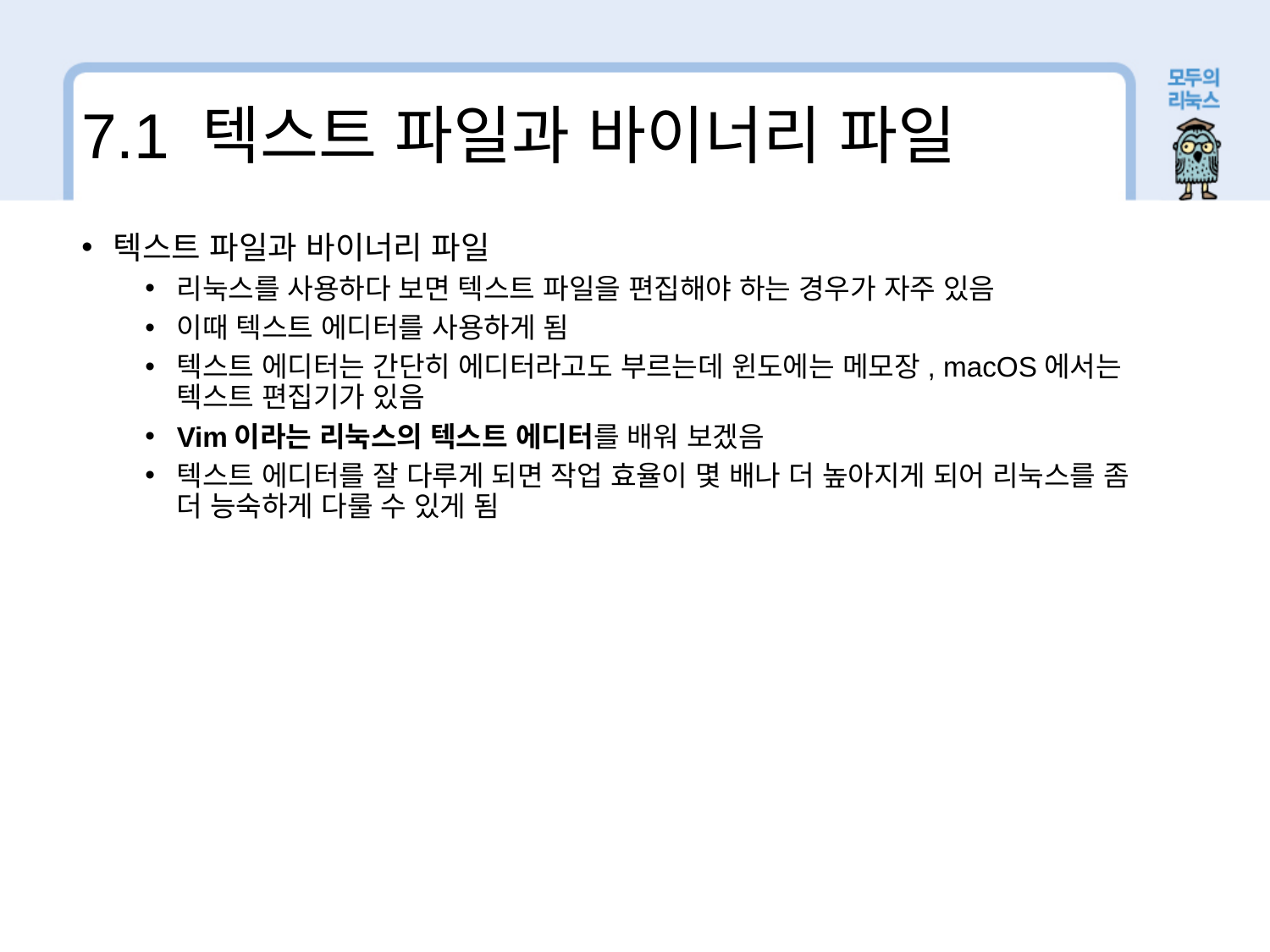

7.1 텍스트 파일과 바이너리 파일
텍스트 파일과 바이너리 파일
리눅스를 사용하다 보면 텍스트 파일을 편집해야 하는 경우가 자주 있음
이때 텍스트 에디터를 사용하게 됨
텍스트 에디터는 간단히 에디터라고도 부르는데 윈도에는 메모장, macOS에서는 텍스트 편집기가 있음
Vim이라는 리눅스의 텍스트 에디터를 배워 보겠음
텍스트 에디터를 잘 다루게 되면 작업 효율이 몇 배나 더 높아지게 되어 리눅스를 좀 더 능숙하게 다룰 수 있게 됨